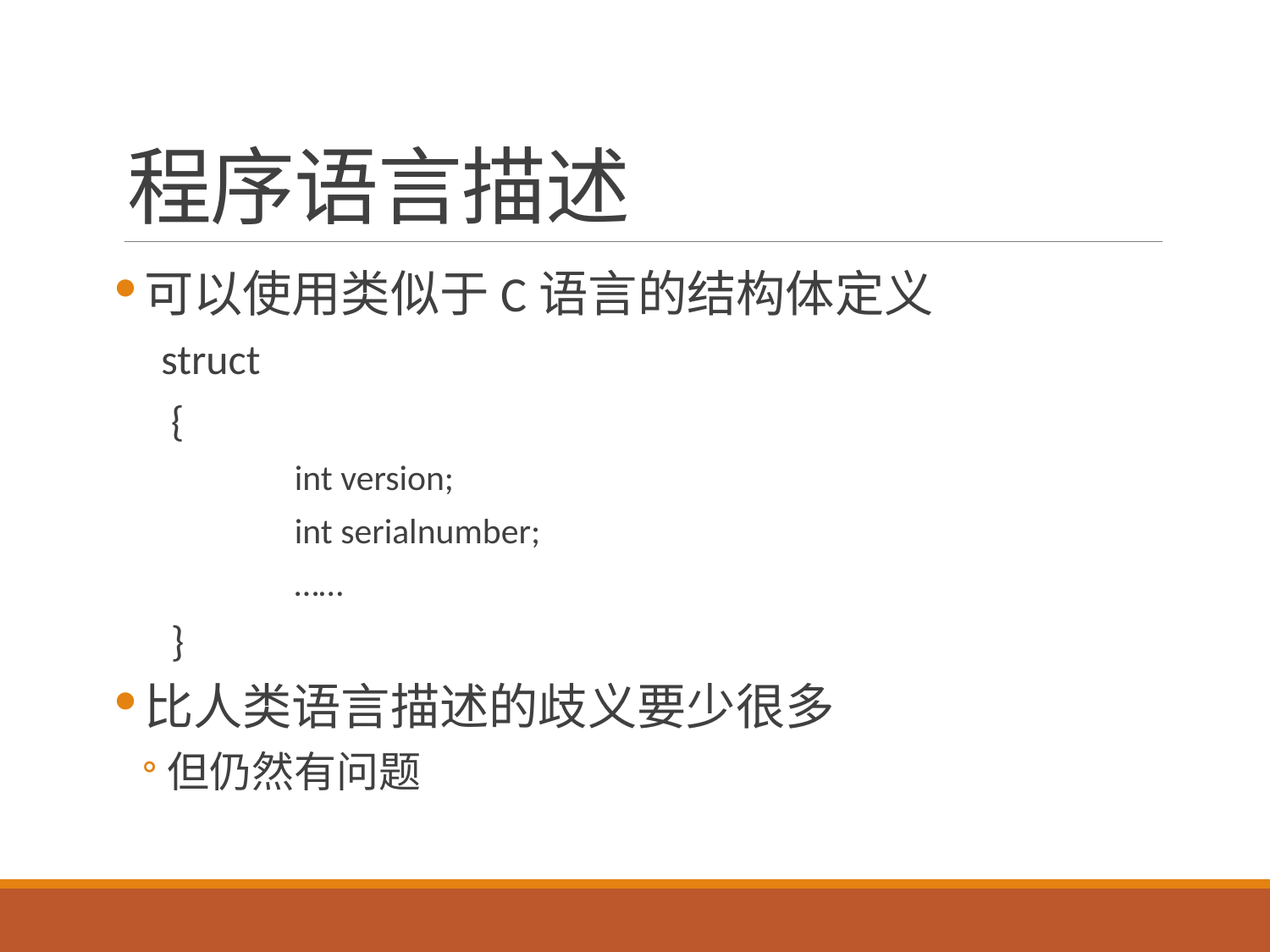

# 程序语言描述
可以使用类似于C语言的结构体定义
  struct
   {
	int version;
	int serialnumber;
	……
   }
比人类语言描述的歧义要少很多
但仍然有问题
4